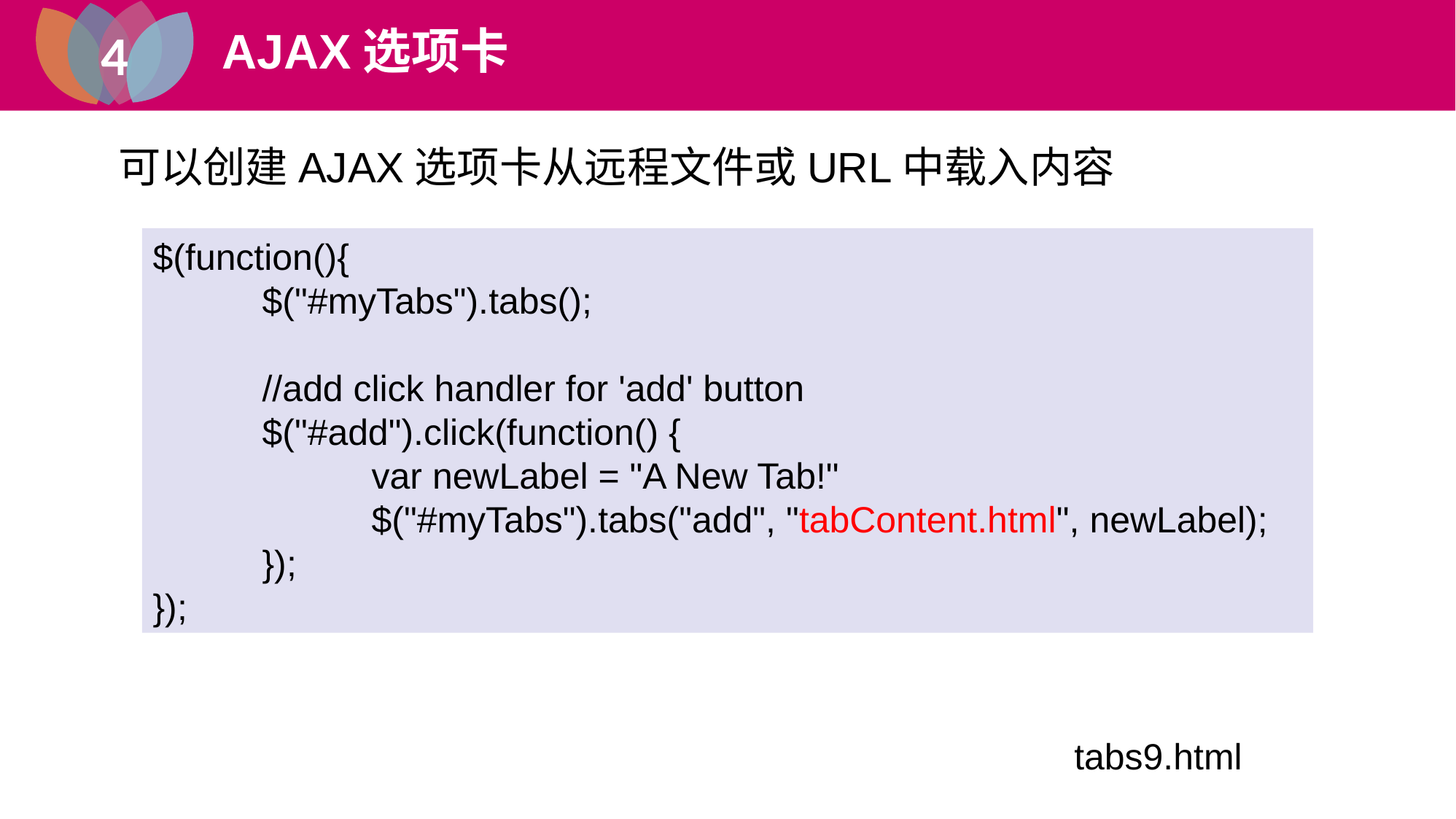

4
AJAX选项卡
可以创建AJAX选项卡从远程文件或URL中载入内容

$(function(){
	$("#myTabs").tabs();

	//add click handler for 'add' button
	$("#add").click(function() {
		var newLabel = "A New Tab!"
		$("#myTabs").tabs("add", "tabContent.html", newLabel);
	});
});
tabs9.html